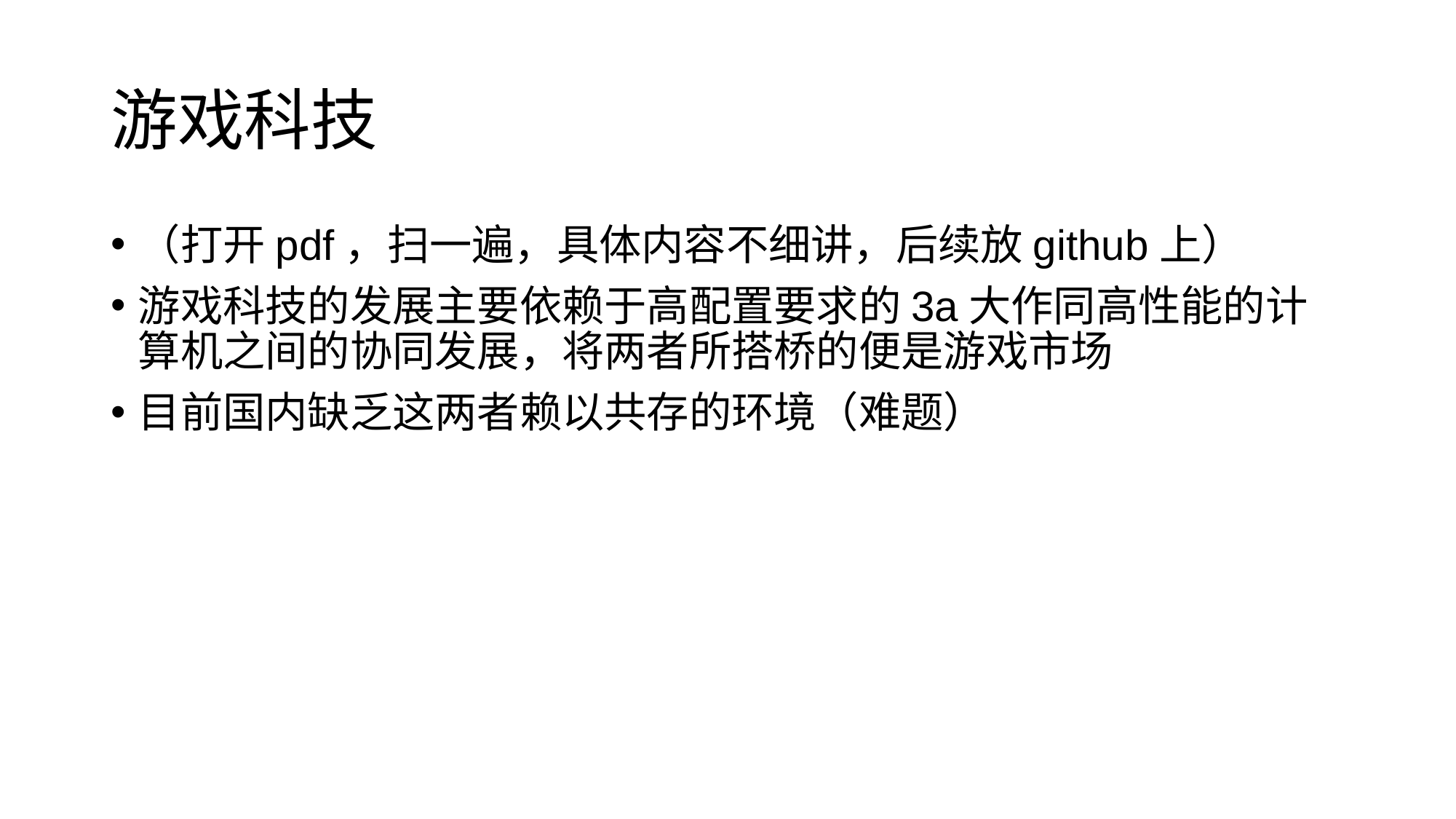

# 游戏科技
（打开pdf，扫一遍，具体内容不细讲，后续放github上）
游戏科技的发展主要依赖于高配置要求的3a大作同高性能的计算机之间的协同发展，将两者所搭桥的便是游戏市场
目前国内缺乏这两者赖以共存的环境（难题）